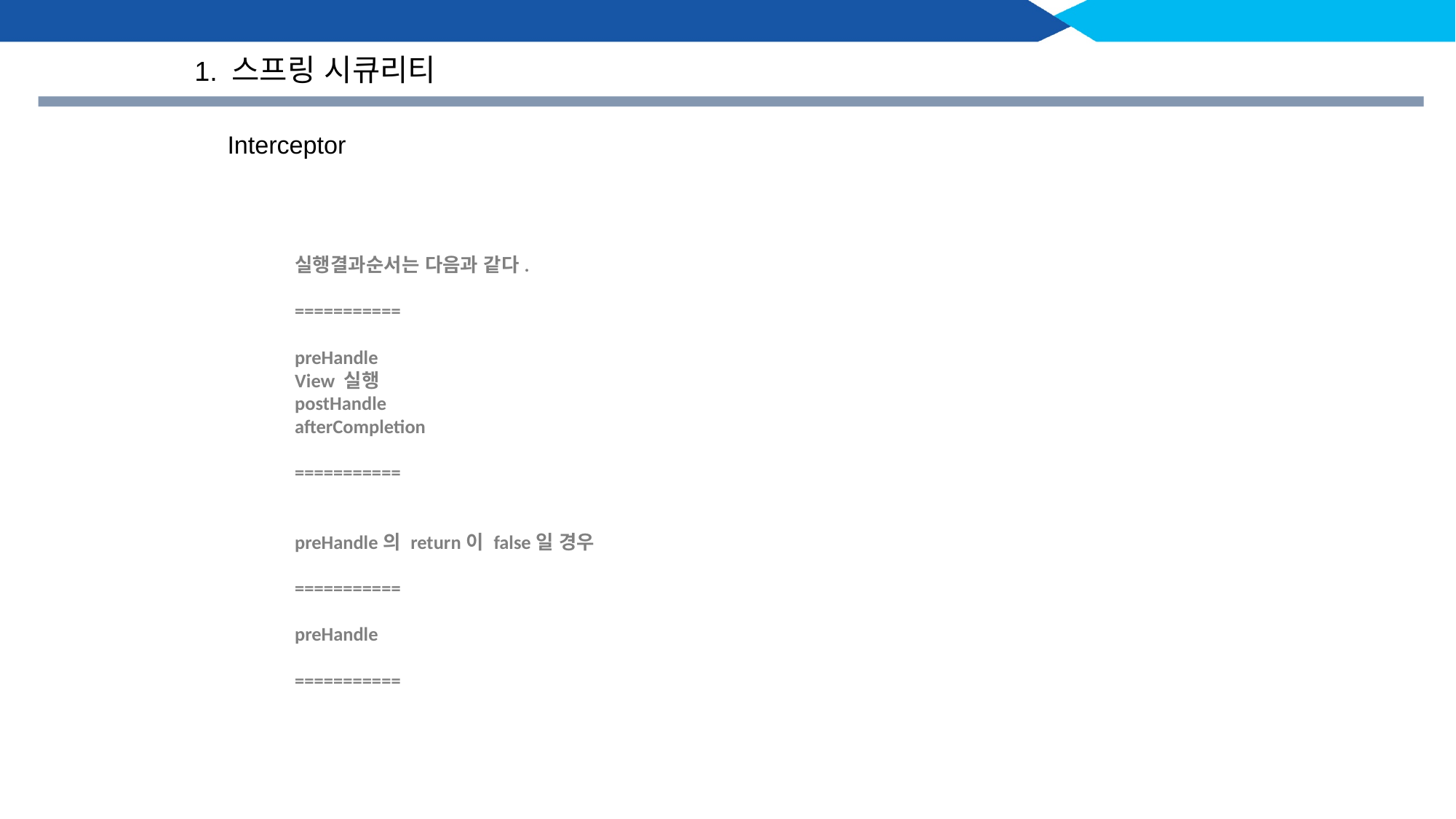

1. 스프링 시큐리티
Interceptor
실행결과순서는 다음과 같다.

===========

preHandle
View 실행
postHandle
afterCompletion

===========

preHandle의 return이 false일 경우

===========

preHandle

===========